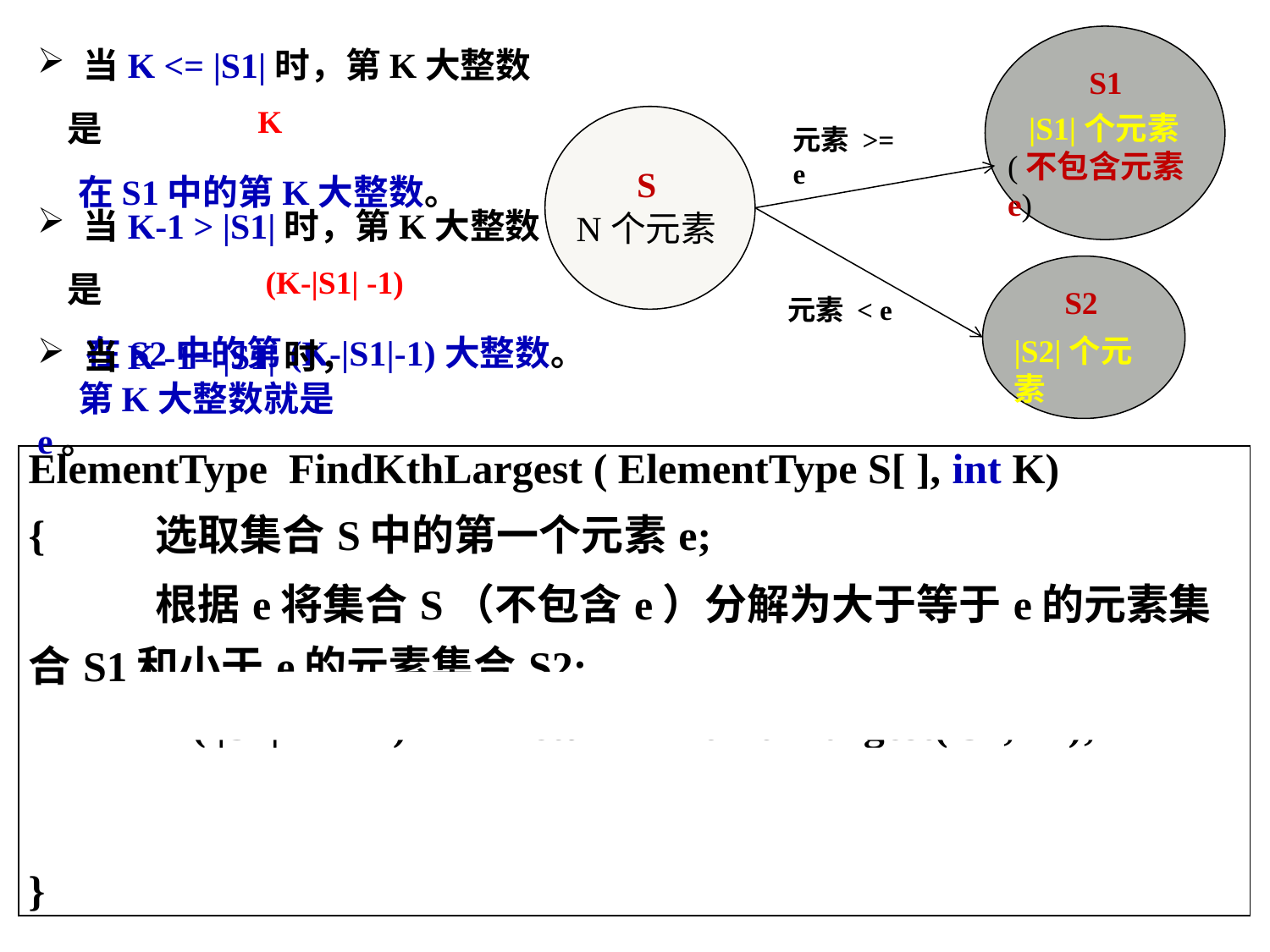

当K <= |S1|时，第K大整数是
    在S1中的第K大整数。

S1
|S1|个元素
(不包含元素e)
K

S
N个元素
元素 >= e
 当K-1 > |S1|时，第K大整数是
     在S2中的第(K-|S1|-1)大整数。
元素 < e

S2
|S2|个元素
(K-|S1| -1)
 当K -1= |S1|时，
    第K大整数就是e。
| ElementType FindKthLargest ( ElementType S[ ], int K) { 选取集合S中的第一个元素e; 根据e将集合S（不包含e）分解为大于等于e的元素集合S1和小于e的元素集合S2; if ( |S1| >= K ) return FindKthLargest( S1, K ); else if ( |S1| < K-1 ) return FindKthLargest( S2, K-|S1|-1 ); else return e; } |
| --- |

K
K-|S1|-1

return e